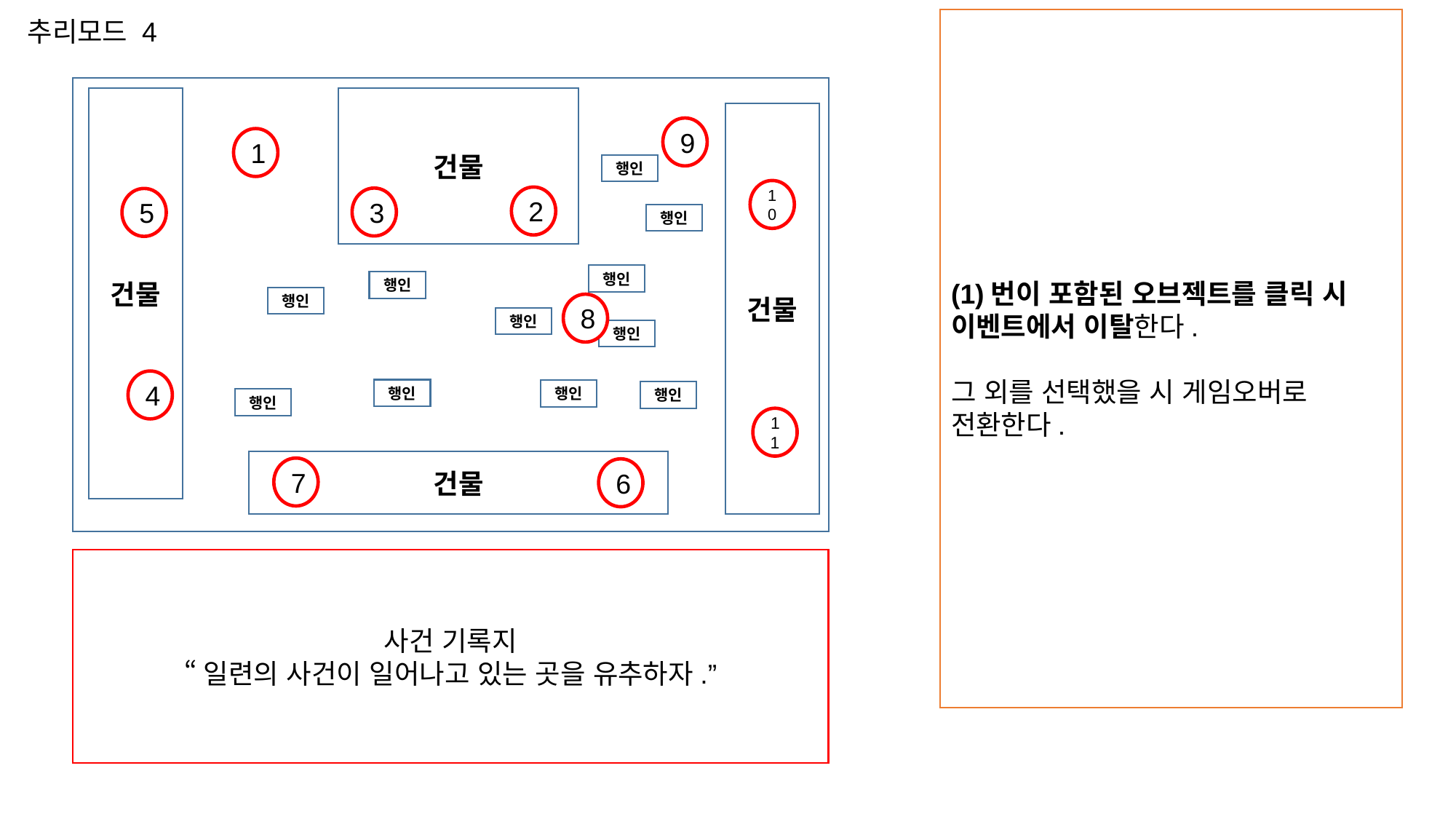

추리모드 4
(1)번이 포함된 오브젝트를 클릭 시
이벤트에서 이탈한다.

그 외를 선택했을 시 게임오버로
전환한다.

건물
건물
건물
9
1
행인
10
2
3
5
행인
행인
행인
행인
8
행인
행인
4
행인
행인
행인
행인
11
건물
7
6
사건 기록지
“일련의 사건이 일어나고 있는 곳을 유추하자.”